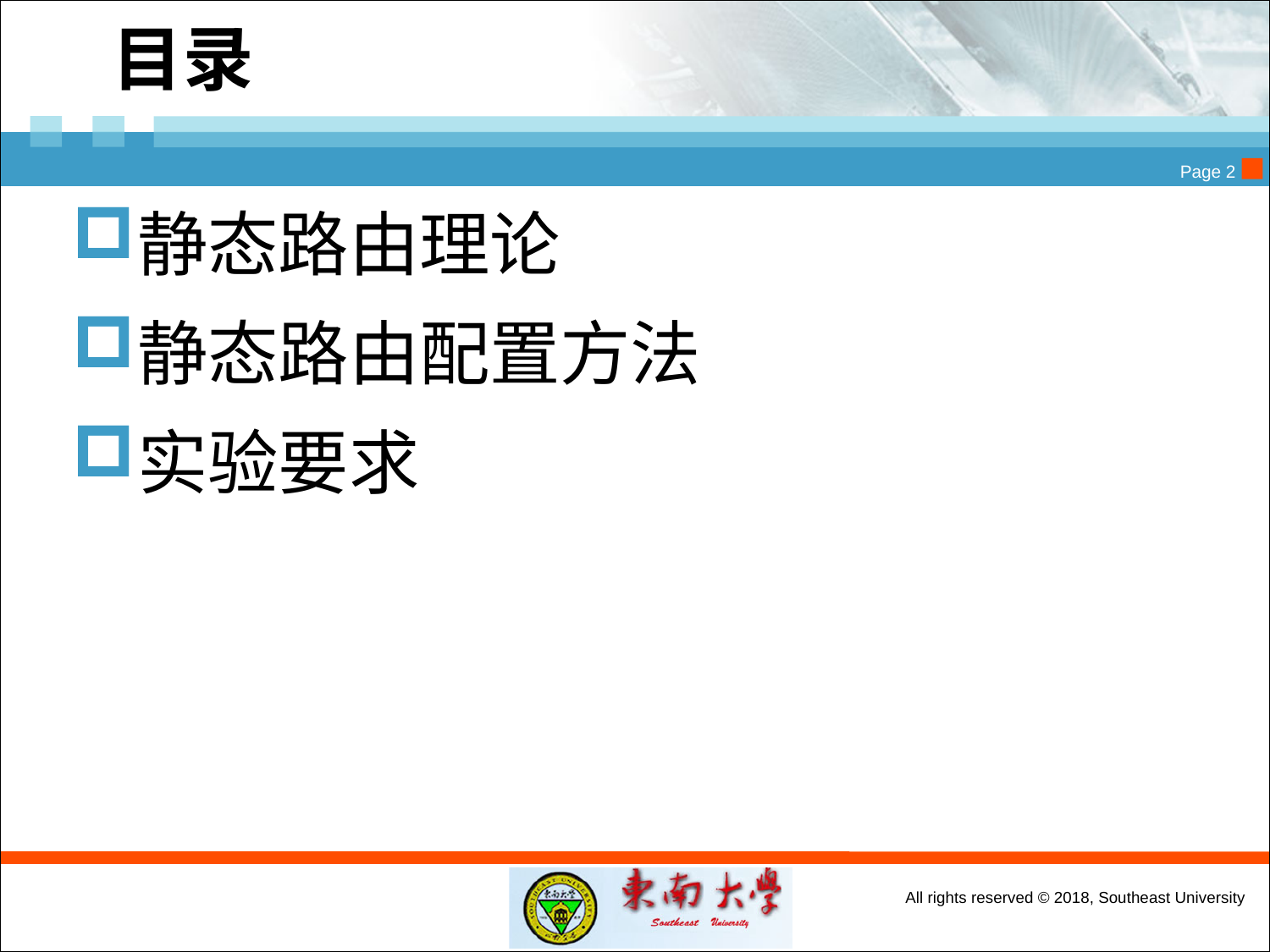

# 目录
Page 2
静态路由理论
静态路由配置方法
实验要求